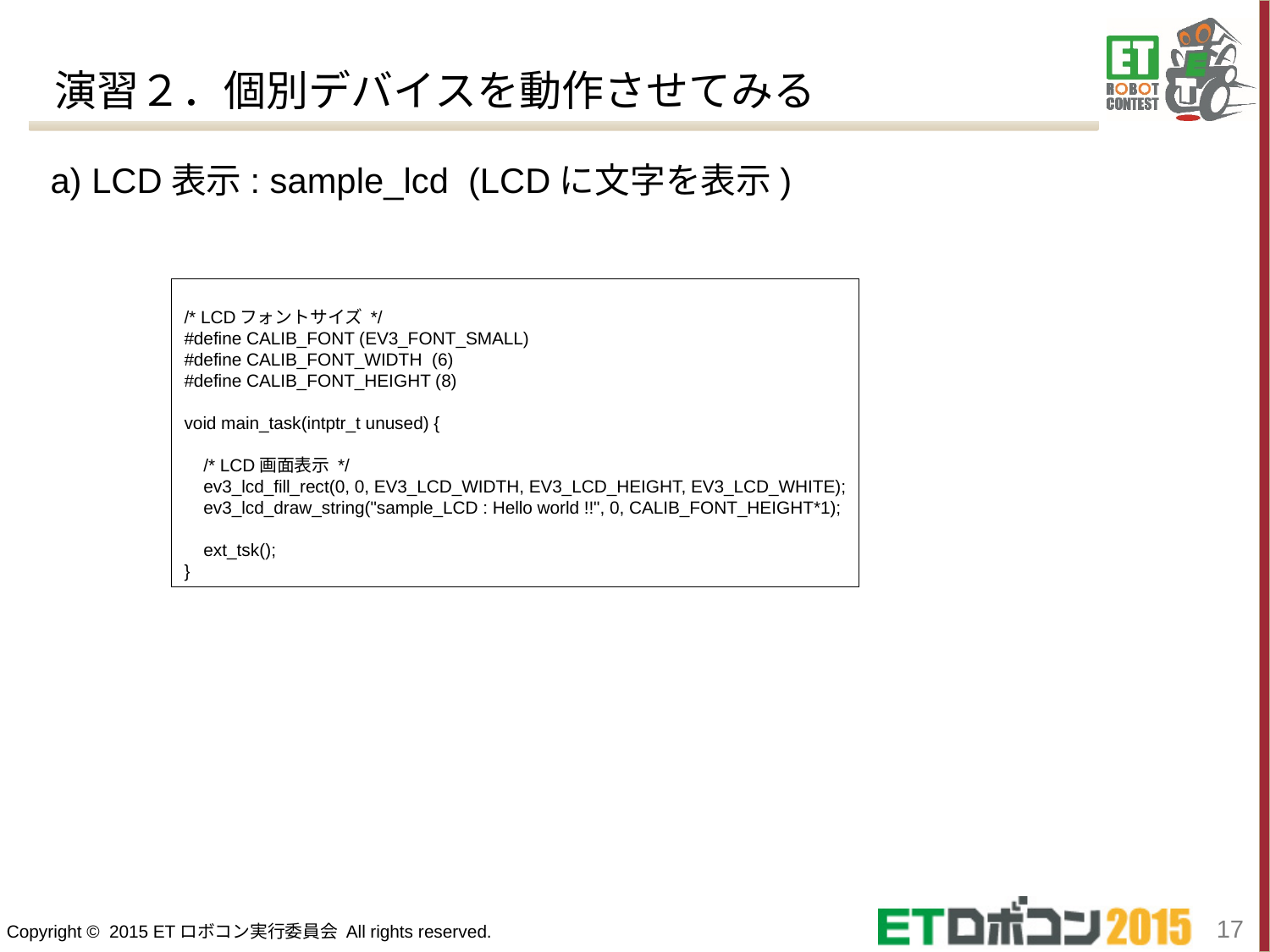

演習２．個別デバイスを動作させてみる
a) LCD表示: sample_lcd  (LCDに文字を表示)

/* LCDフォントサイズ */
#define CALIB_FONT (EV3_FONT_SMALL)
#define CALIB_FONT_WIDTH  (6)
#define CALIB_FONT_HEIGHT (8)

void main_task(intptr_t unused) {

    /* LCD画面表示 */
    ev3_lcd_fill_rect(0, 0, EV3_LCD_WIDTH, EV3_LCD_HEIGHT, EV3_LCD_WHITE);
    ev3_lcd_draw_string("sample_LCD : Hello world !!", 0, CALIB_FONT_HEIGHT*1);

    ext_tsk();
}
17